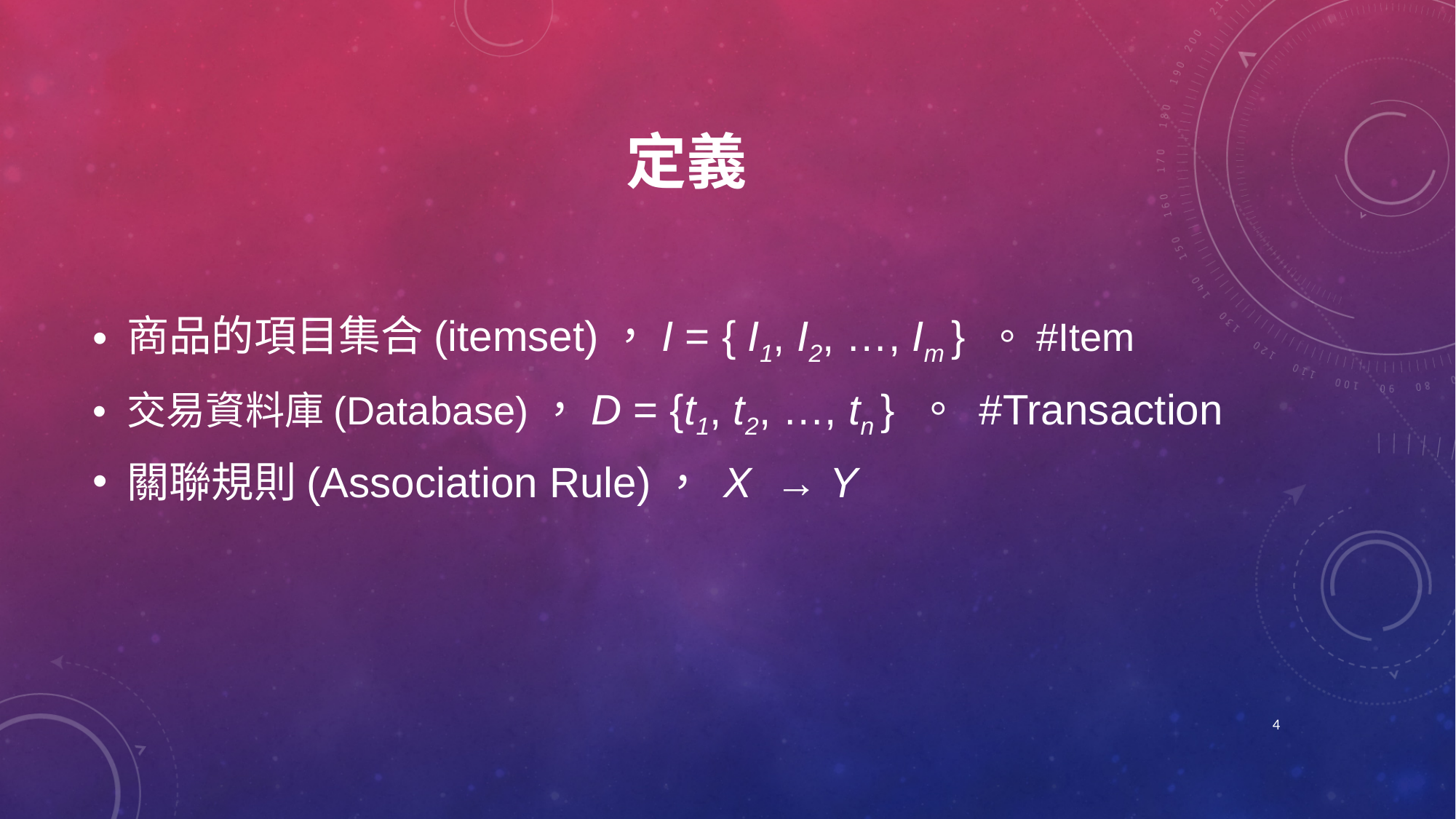

# 定義
商品的項目集合(itemset)，I = { I1, I2, …, Im } 。#Item
交易資料庫(Database)，D = {t1, t2, …, tn } 。 #Transaction
關聯規則(Association Rule)， X  → Y

4